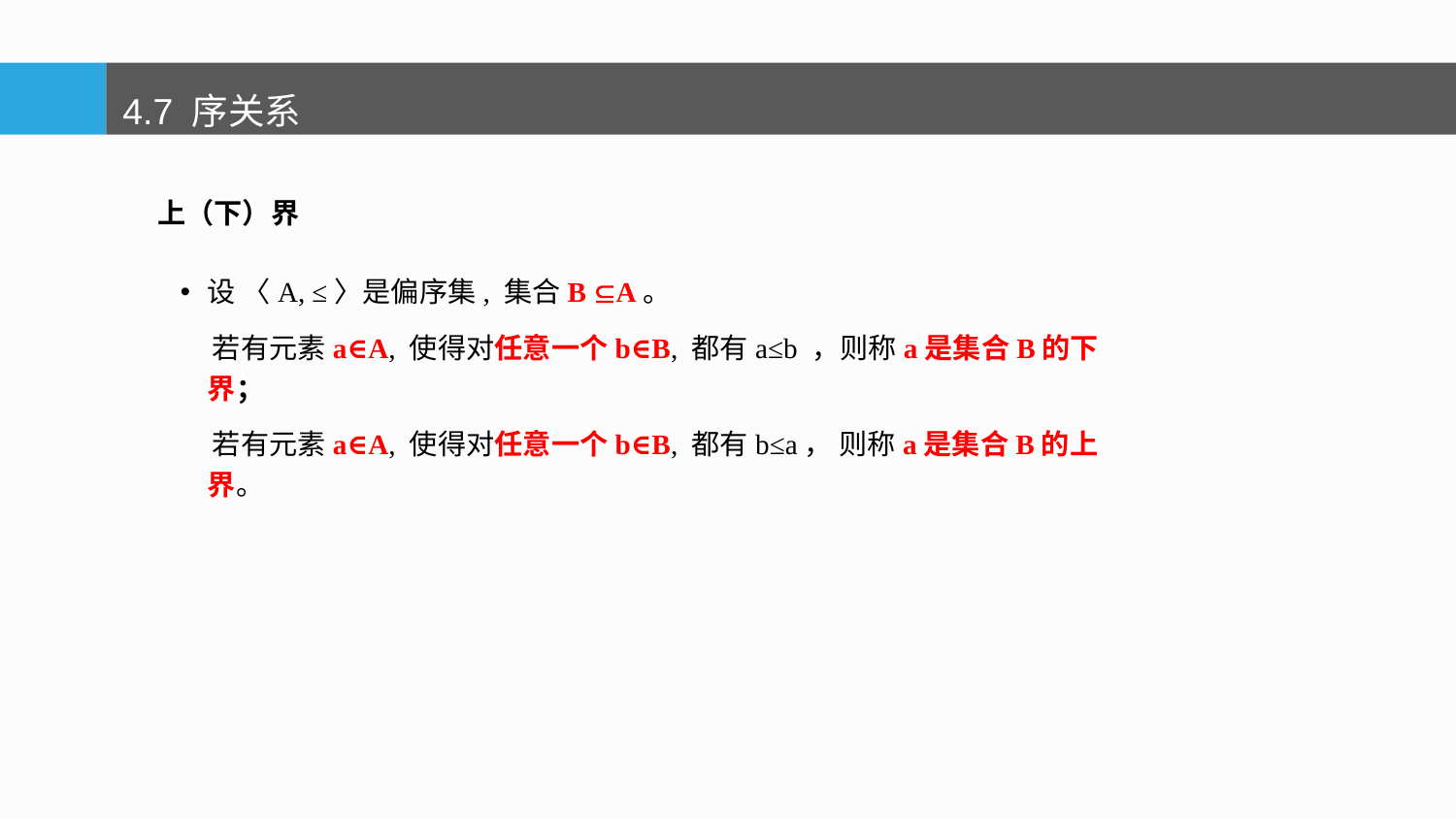

4.7 序关系

上（下）界
设 〈A, ≤〉是偏序集, 集合B ⊆A。
    若有元素a∈A, 使得对任意一个b∈B, 都有a≤b ，则称a是集合B的下界；
    若有元素a∈A, 使得对任意一个b∈B, 都有b≤a， 则称a是集合B的上界。